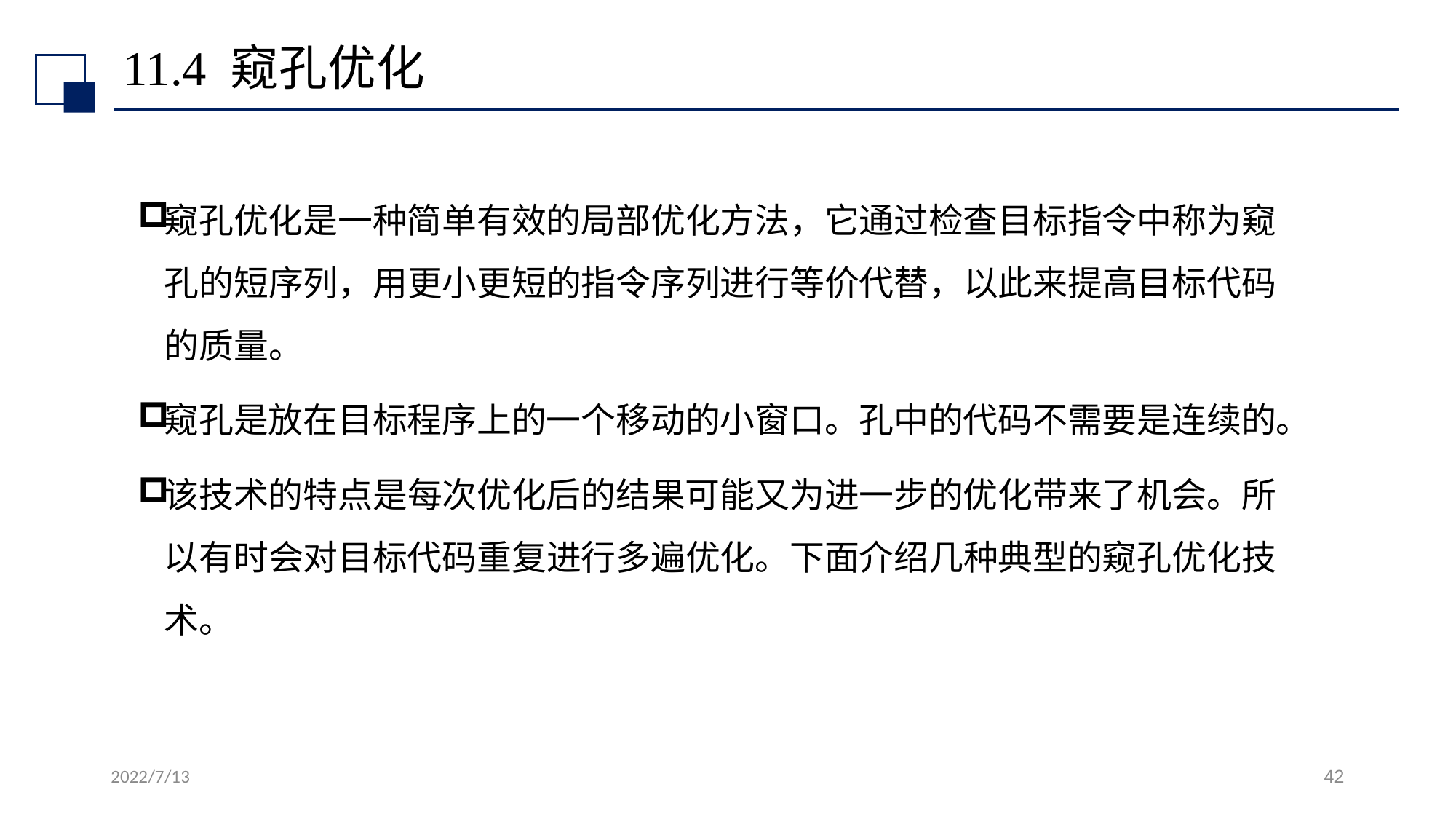

# 11.4 窥孔优化
窥孔优化是一种简单有效的局部优化方法，它通过检查目标指令中称为窥孔的短序列，用更小更短的指令序列进行等价代替，以此来提高目标代码的质量。
窥孔是放在目标程序上的一个移动的小窗口。孔中的代码不需要是连续的。
该技术的特点是每次优化后的结果可能又为进一步的优化带来了机会。所以有时会对目标代码重复进行多遍优化。下面介绍几种典型的窥孔优化技术。
2022/7/13
42